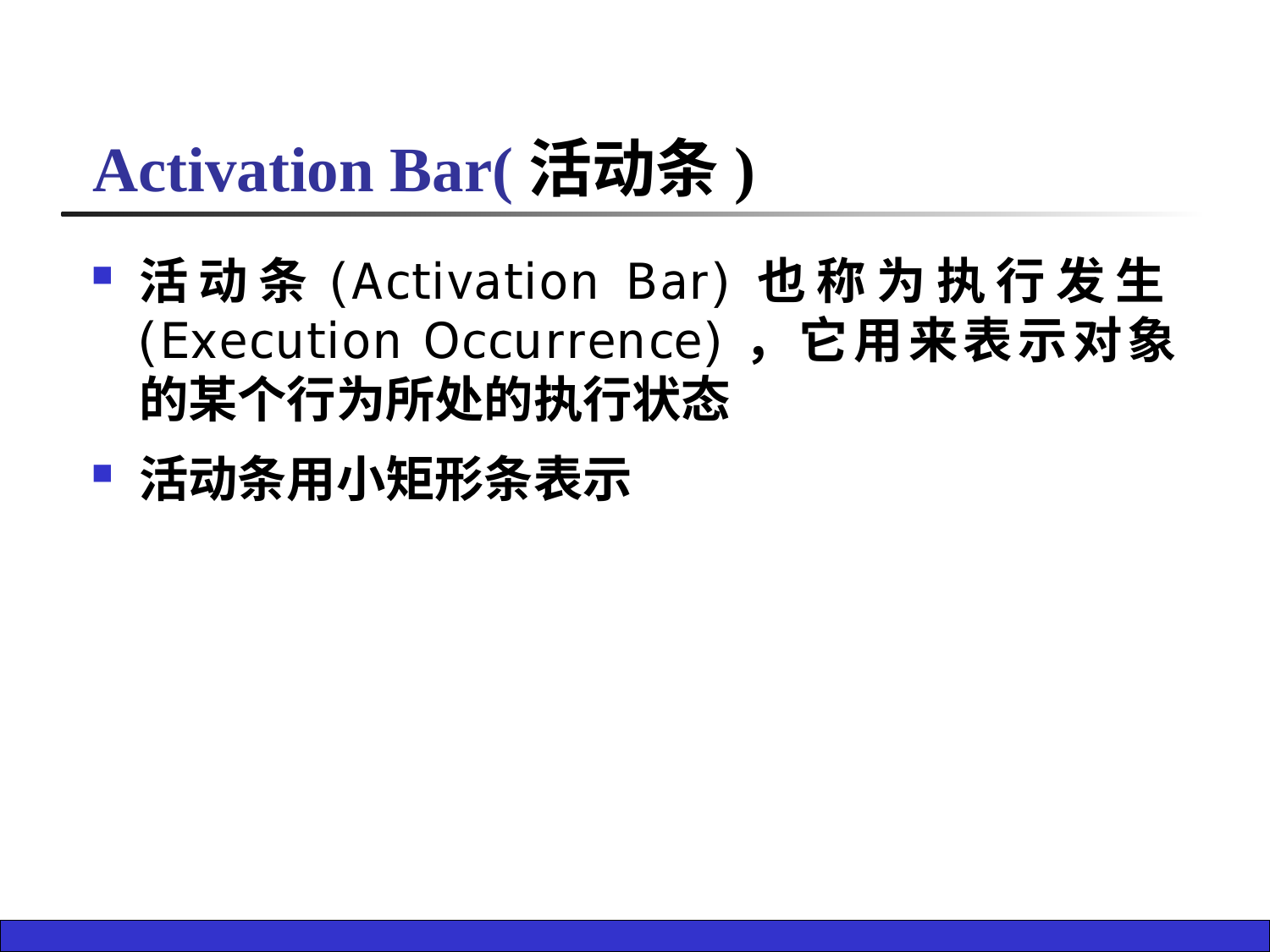

Activation Bar(活动条)
活动条(Activation Bar)也称为执行发生(Execution Occurrence)，它用来表示对象的某个行为所处的执行状态
活动条用小矩形条表示